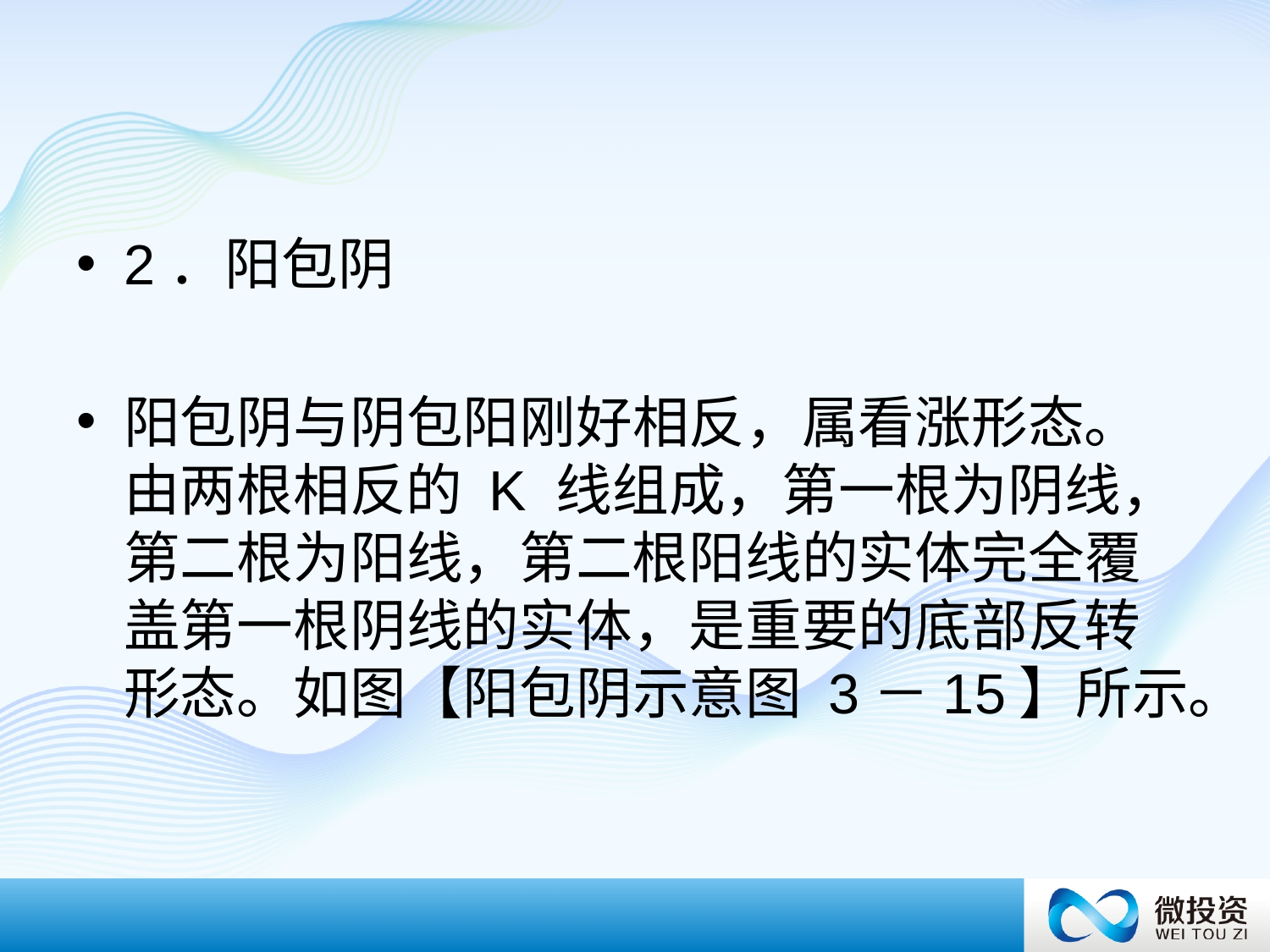

2．阳包阴

阳包阴与阴包阳刚好相反，属看涨形态。由两根相反的 K 线组成，第一根为阴线，第二根为阳线，第二根阳线的实体完全覆盖第一根阴线的实体，是重要的底部反转形态。如图【阳包阴示意图 3－15】所示。